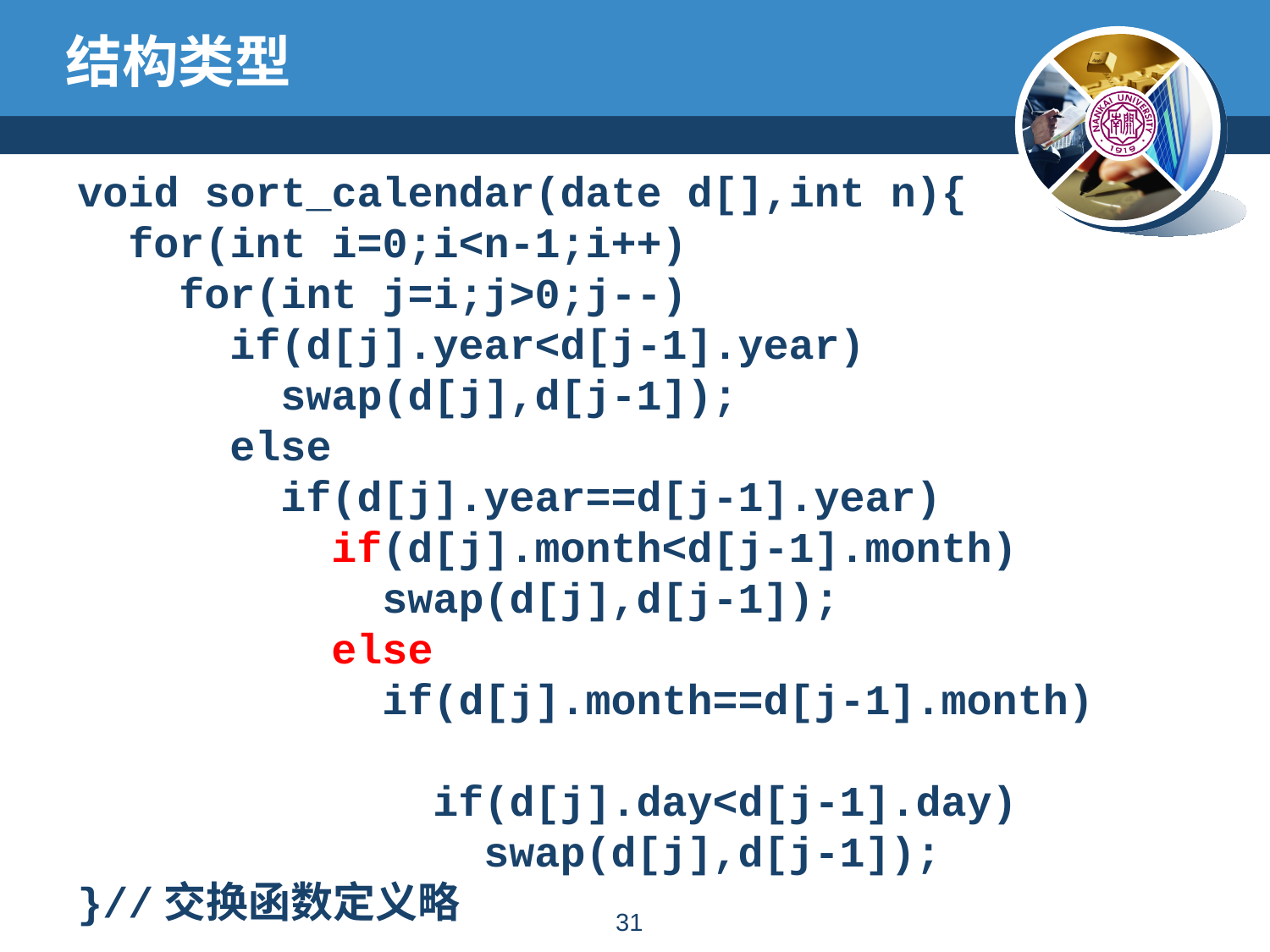

# 结构类型
void sort_calendar(date d[],int n){
  for(int i=0;i<n-1;i++)
    for(int j=i;j>0;j--)
      if(d[j].year<d[j-1].year)
        swap(d[j],d[j-1]);
      else
        if(d[j].year==d[j-1].year)
          if(d[j].month<d[j-1].month)
	       swap(d[j],d[j-1]);
          else
	       if(d[j].month==d[j-1].month)
	         if(d[j].day<d[j-1].day)
	           swap(d[j],d[j-1]);
}//交换函数定义略
31